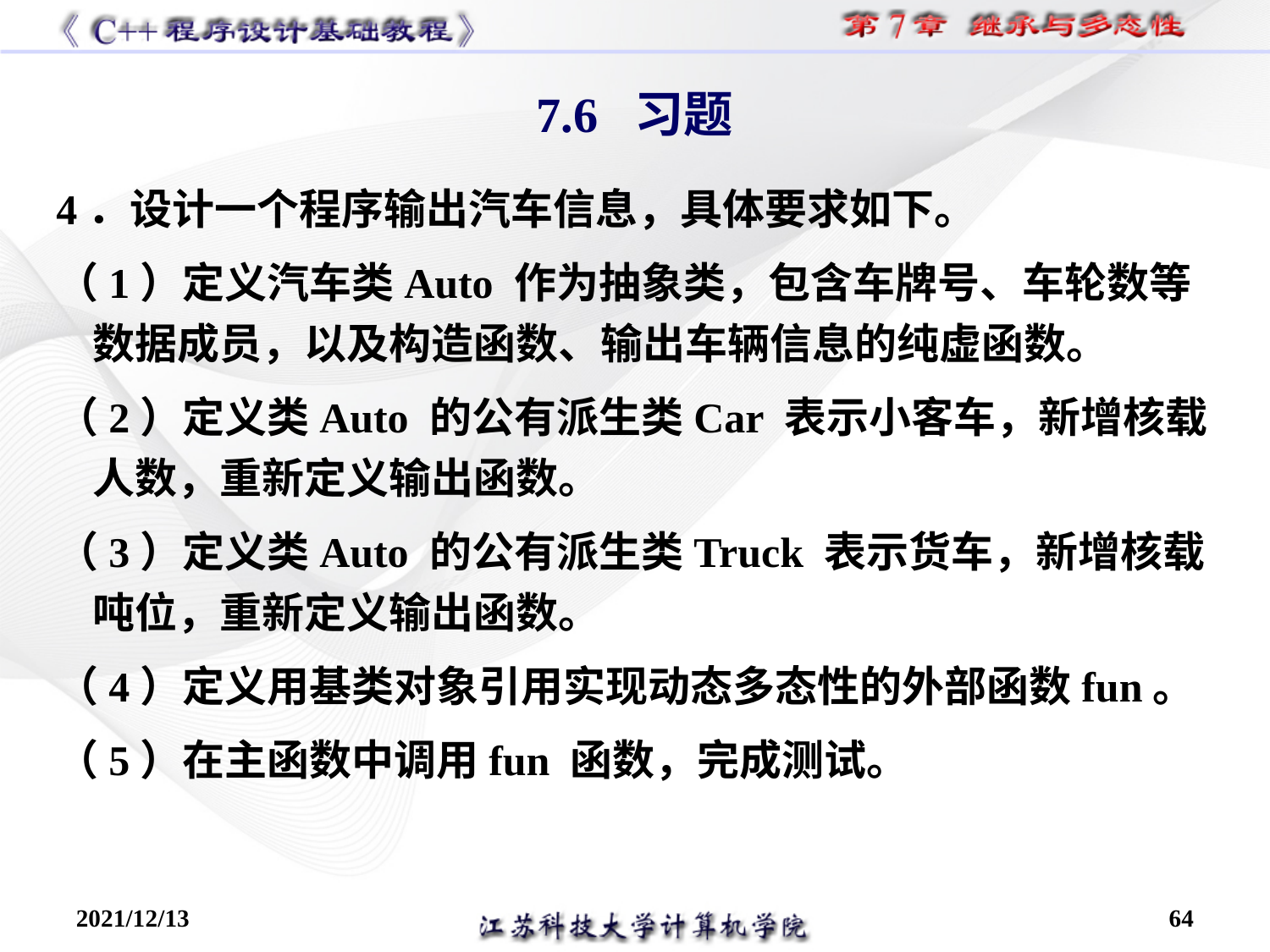

7.6  习题
4．设计一个程序输出汽车信息，具体要求如下。
（1）定义汽车类Auto 作为抽象类，包含车牌号、车轮数等数据成员，以及构造函数、输出车辆信息的纯虚函数。
（2）定义类Auto 的公有派生类Car 表示小客车，新增核载人数，重新定义输出函数。
（3）定义类Auto 的公有派生类Truck 表示货车，新增核载吨位，重新定义输出函数。
（4）定义用基类对象引用实现动态多态性的外部函数fun。
（5）在主函数中调用fun 函数，完成测试。